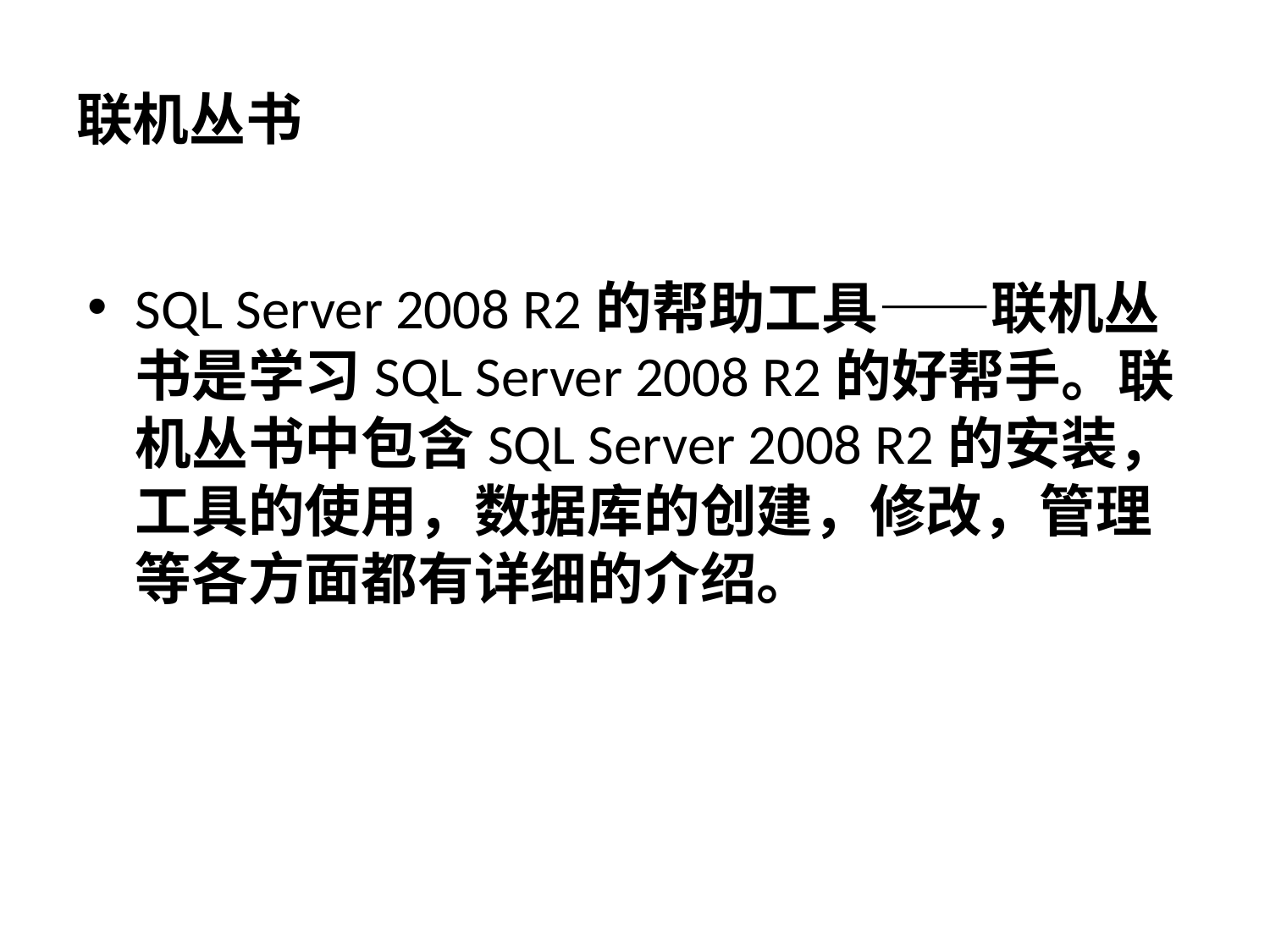

# 联机丛书
SQL Server 2008 R2的帮助工具——联机丛书是学习SQL Server 2008 R2的好帮手。联机丛书中包含SQL Server 2008 R2的安装，工具的使用，数据库的创建，修改，管理等各方面都有详细的介绍。